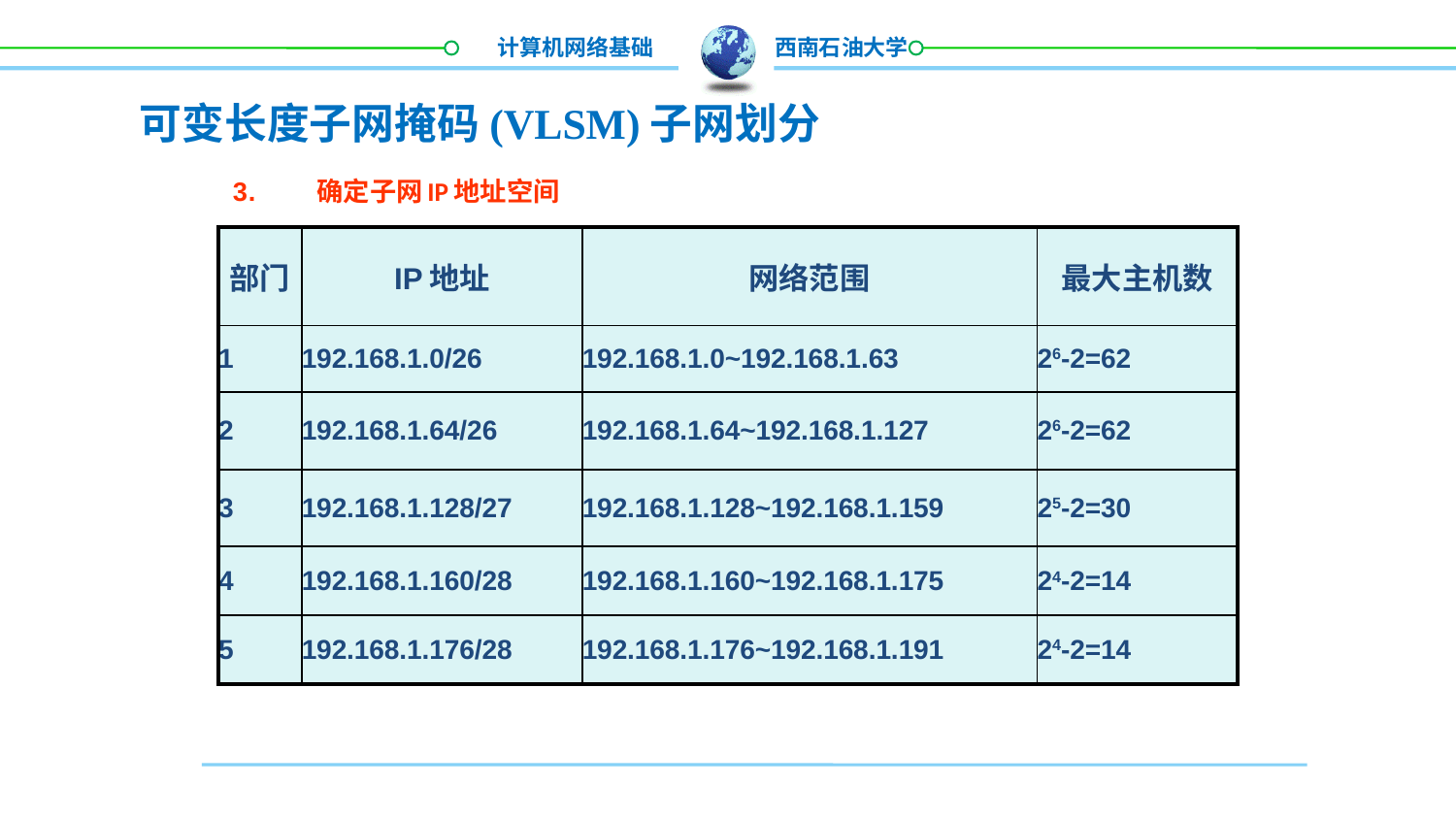

可变长度子网掩码(VLSM)子网划分
确定子网IP地址空间
| 部门 | IP地址 | 网络范围 | 最大主机数 |
| --- | --- | --- | --- |
| 1 | 192.168.1.0/26 | 192.168.1.0~192.168.1.63 | 26-2=62 |
| 2 | 192.168.1.64/26 | 192.168.1.64~192.168.1.127 | 26-2=62 |
| 3 | 192.168.1.128/27 | 192.168.1.128~192.168.1.159 | 25-2=30 |
| 4 | 192.168.1.160/28 | 192.168.1.160~192.168.1.175 | 24-2=14 |
| 5 | 192.168.1.176/28 | 192.168.1.176~192.168.1.191 | 24-2=14 |